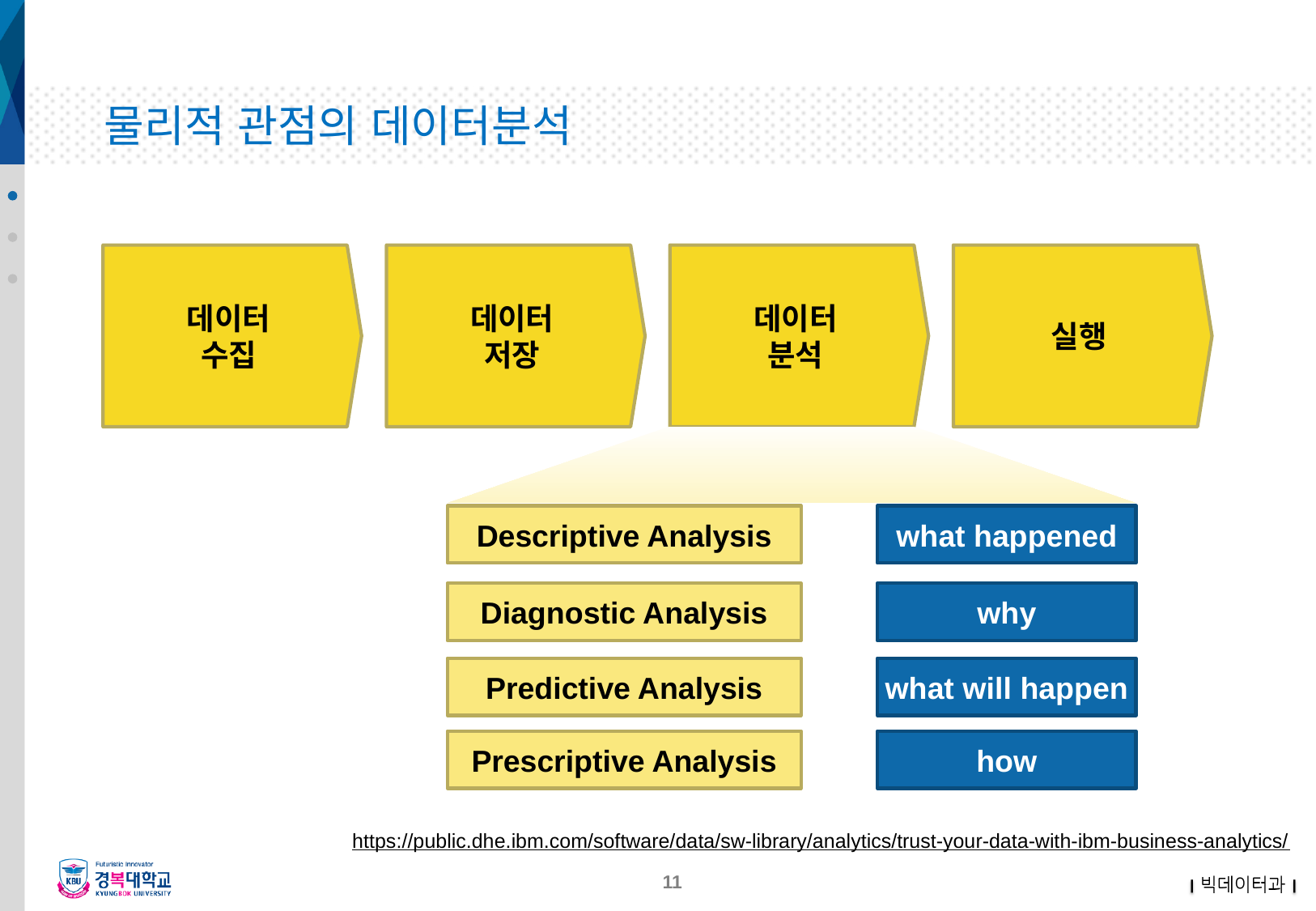

# 물리적 관점의 데이터분석
데이터
수집
데이터
저장
데이터
분석
실행

Descriptive Analysis
what happened
Diagnostic Analysis
why
Predictive Analysis
what will happen
Prescriptive Analysis
how
https://public.dhe.ibm.com/software/data/sw-library/analytics/trust-your-data-with-ibm-business-analytics/